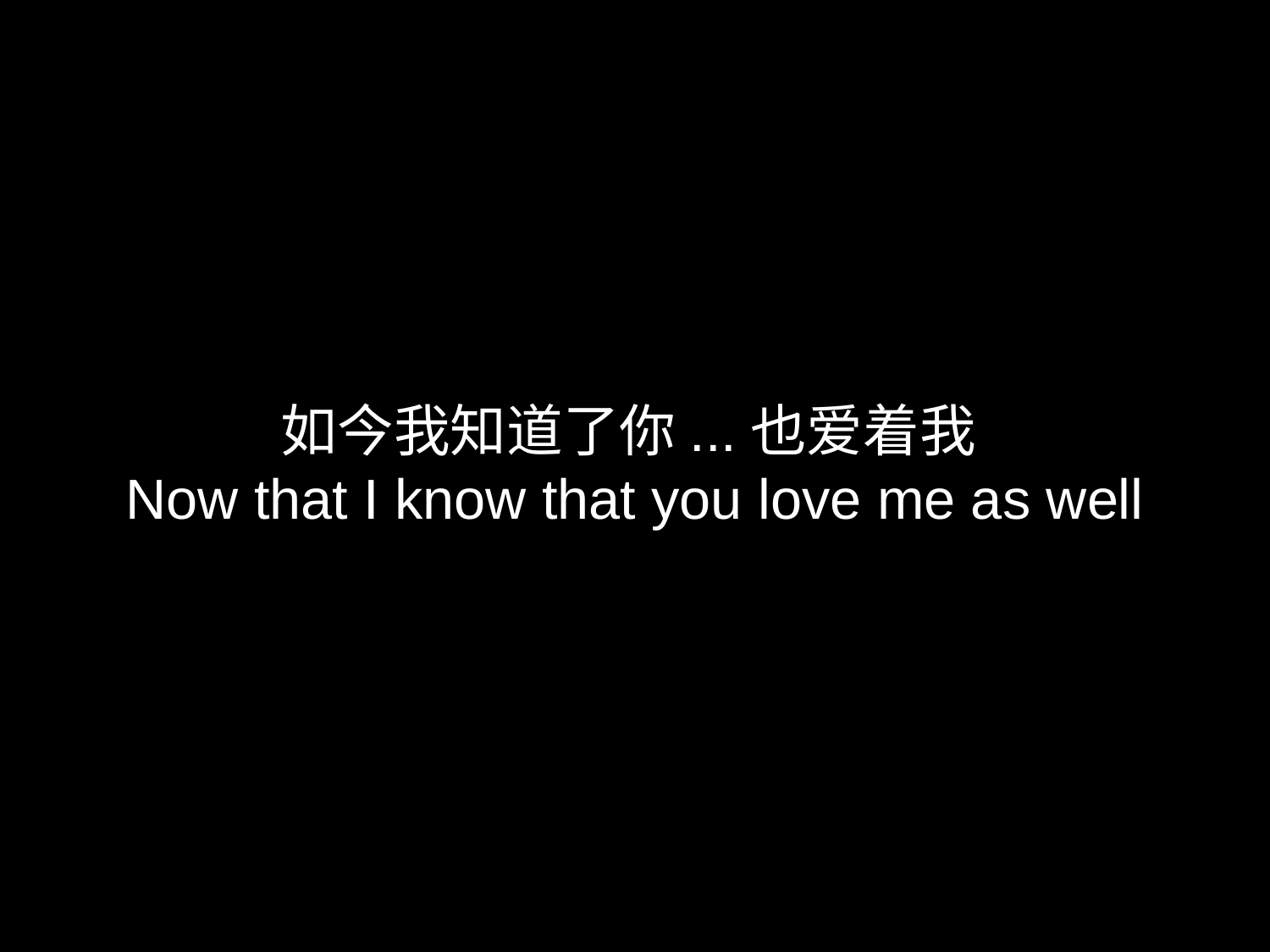

如今我知道了你...也爱着我
Now that I know that you love me as well